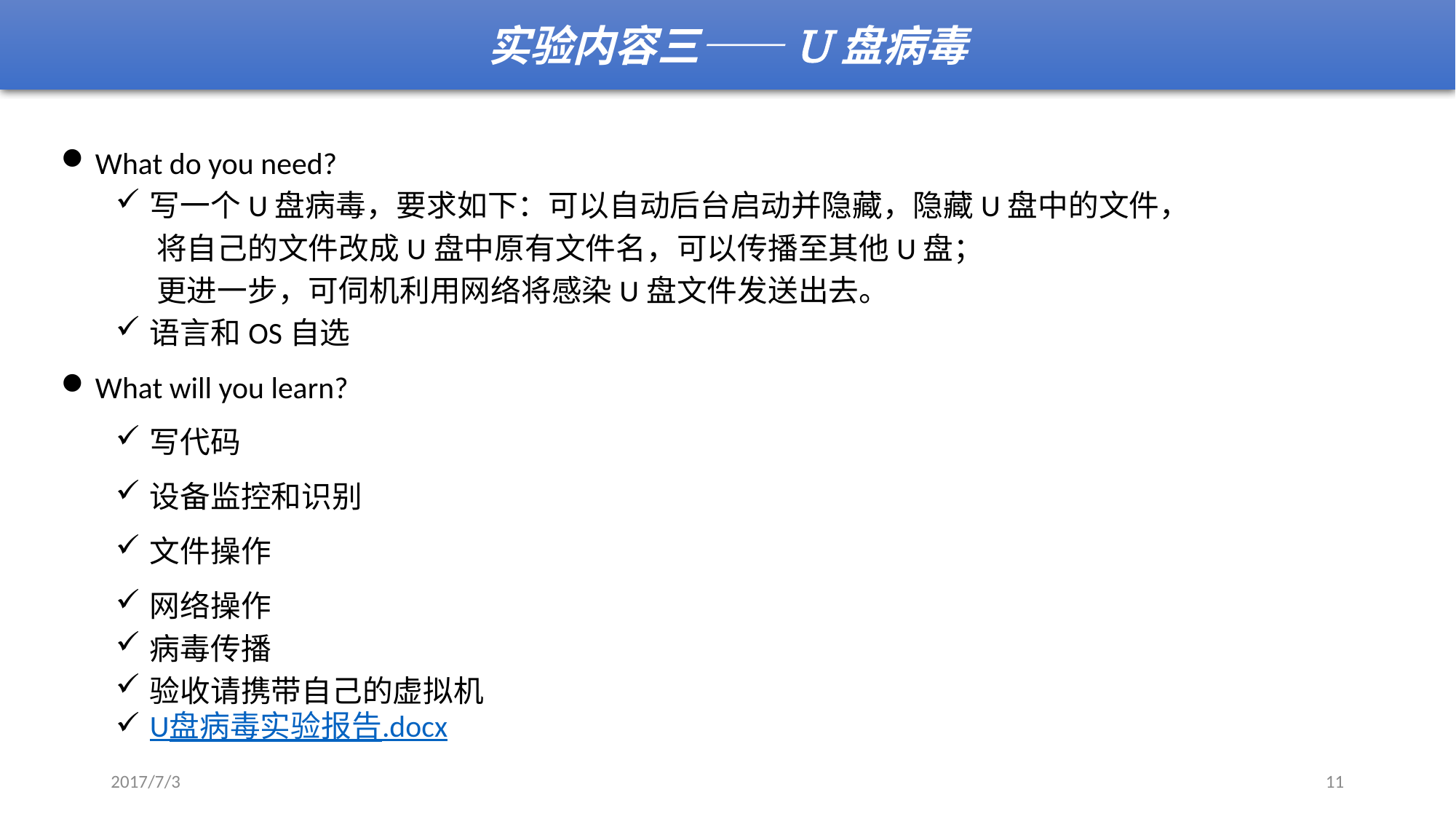

实验内容三——U盘病毒
What do you need?
写一个U盘病毒，要求如下：可以自动后台启动并隐藏，隐藏U盘中的文件，
     将自己的文件改成U盘中原有文件名，可以传播至其他U盘；
     更进一步，可伺机利用网络将感染U盘文件发送出去。
语言和OS自选
What will you learn?
写代码
设备监控和识别
文件操作
网络操作
病毒传播
验收请携带自己的虚拟机
U盘病毒实验报告.docx

2017/7/3
11